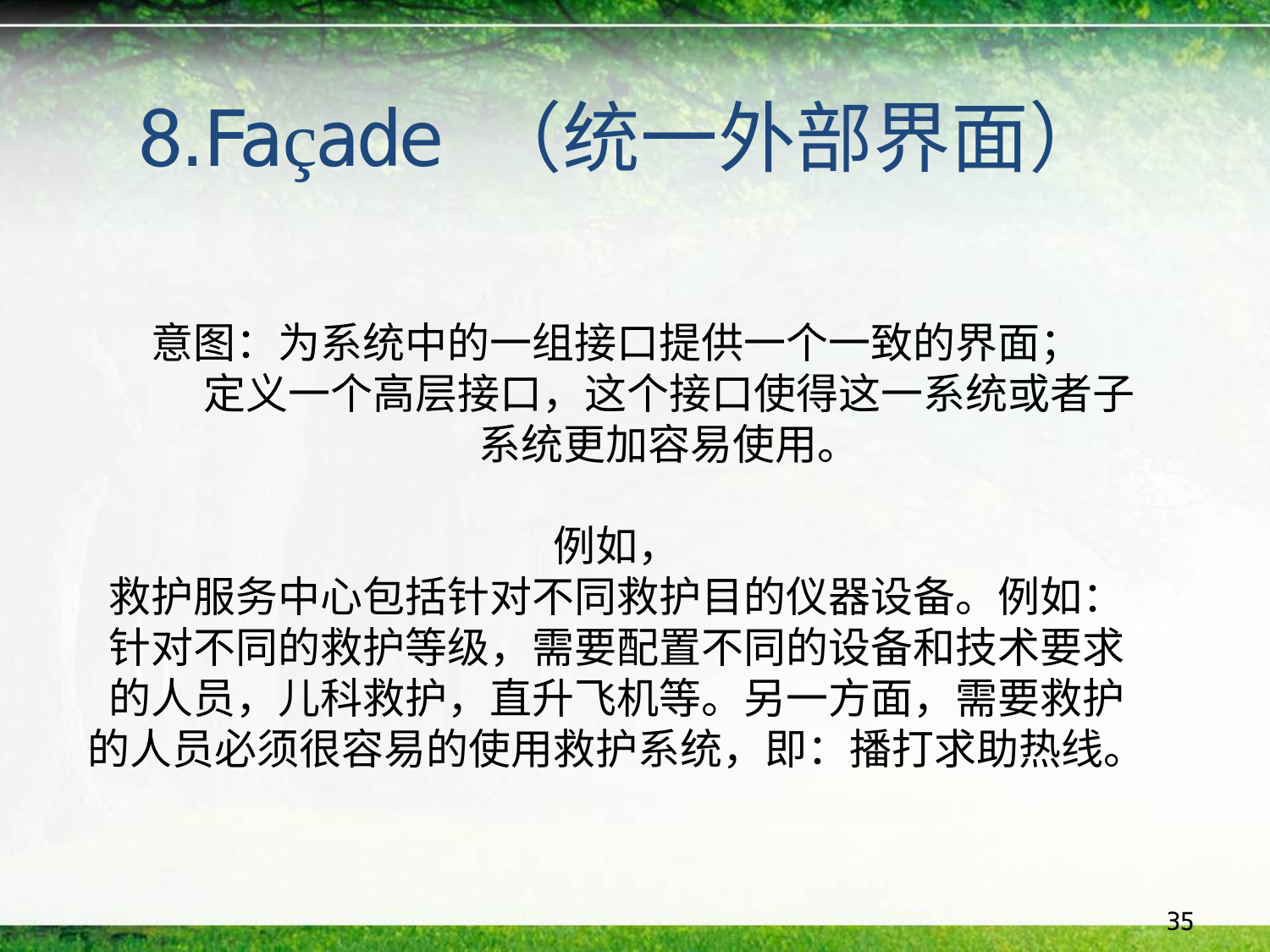

8.Façade （统一外部界面）
意图：为系统中的一组接口提供一个一致的界面；
          定义一个高层接口，这个接口使得这一系统或者子
          系统更加容易使用。

例如，
救护服务中心包括针对不同救护目的仪器设备。例如：
针对不同的救护等级，需要配置不同的设备和技术要求
的人员，儿科救护，直升飞机等。另一方面，需要救护
的人员必须很容易的使用救护系统，即：播打求助热线。

35